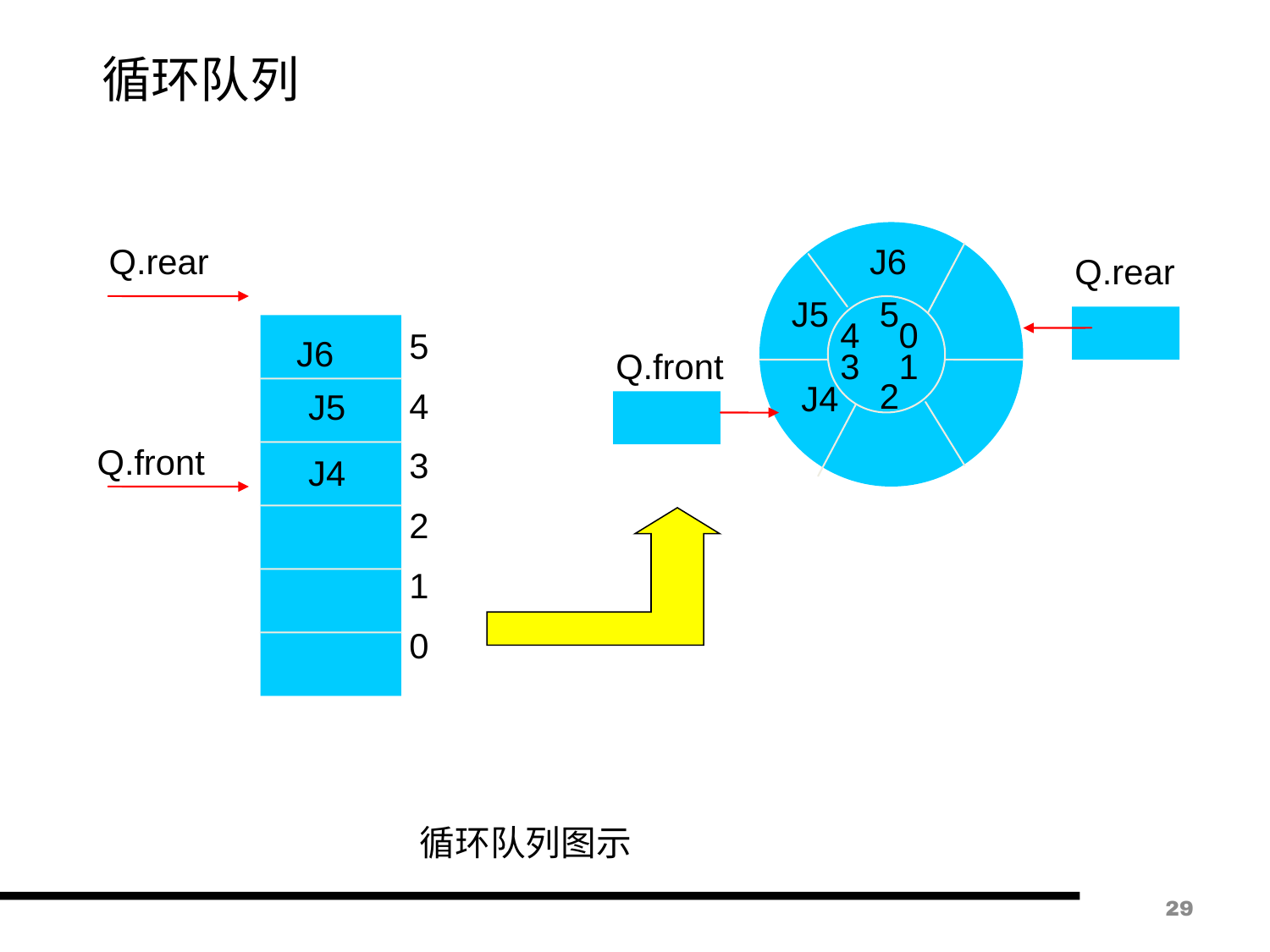

# 循环队列

J6
J5
J4
Q.rear

Q.front

5
4    0
3    1
2
Q.rear

J6
J5
Q.front
J4

5
4
3
2
1
0

      循环队列图示
29